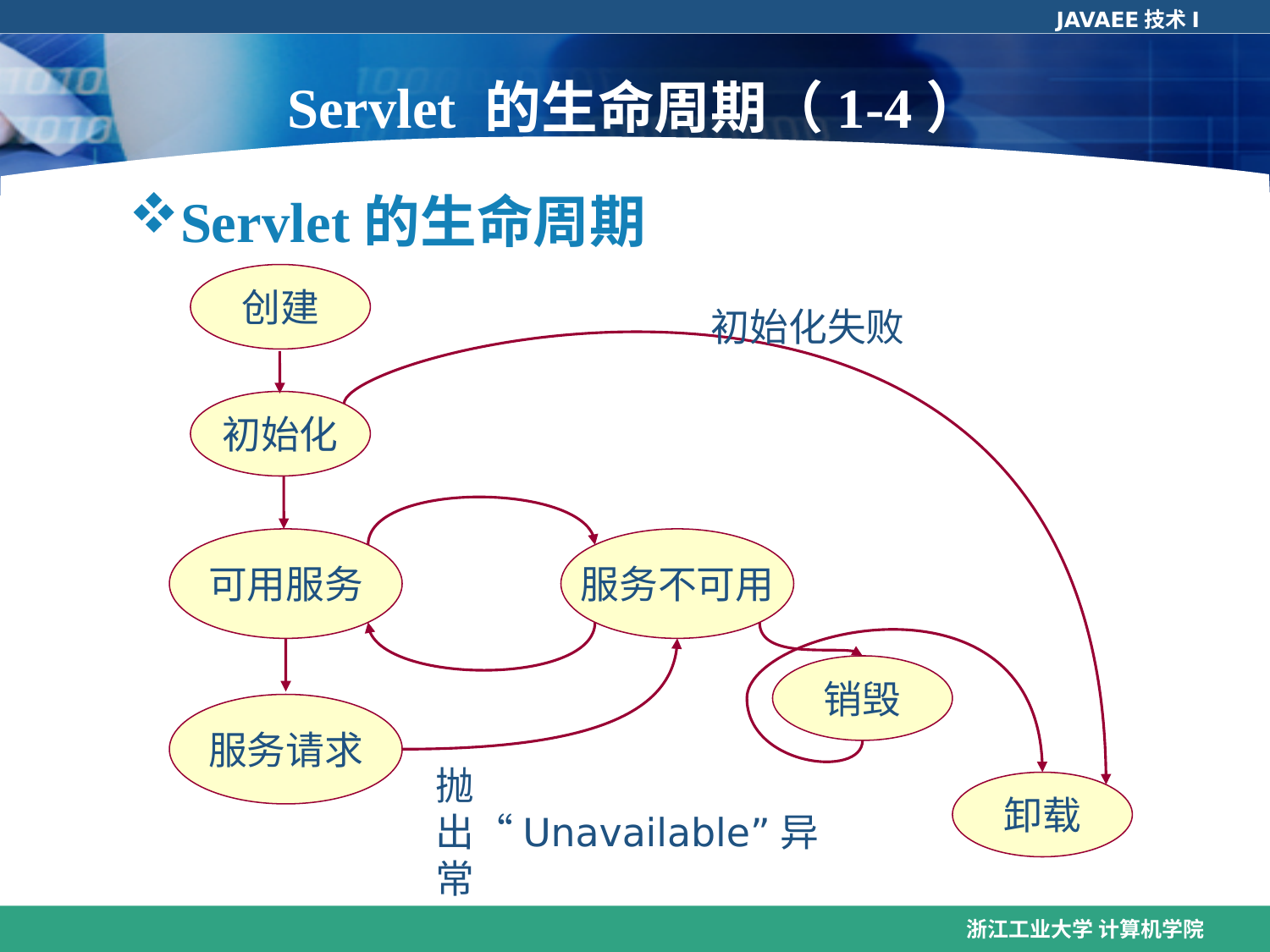

Servlet 的生命周期（1-4）
Servlet的生命周期
创建
初始化失败

初始化

可用服务
服务不可用

销毁
服务请求
抛出“Unavailable”异常
卸载